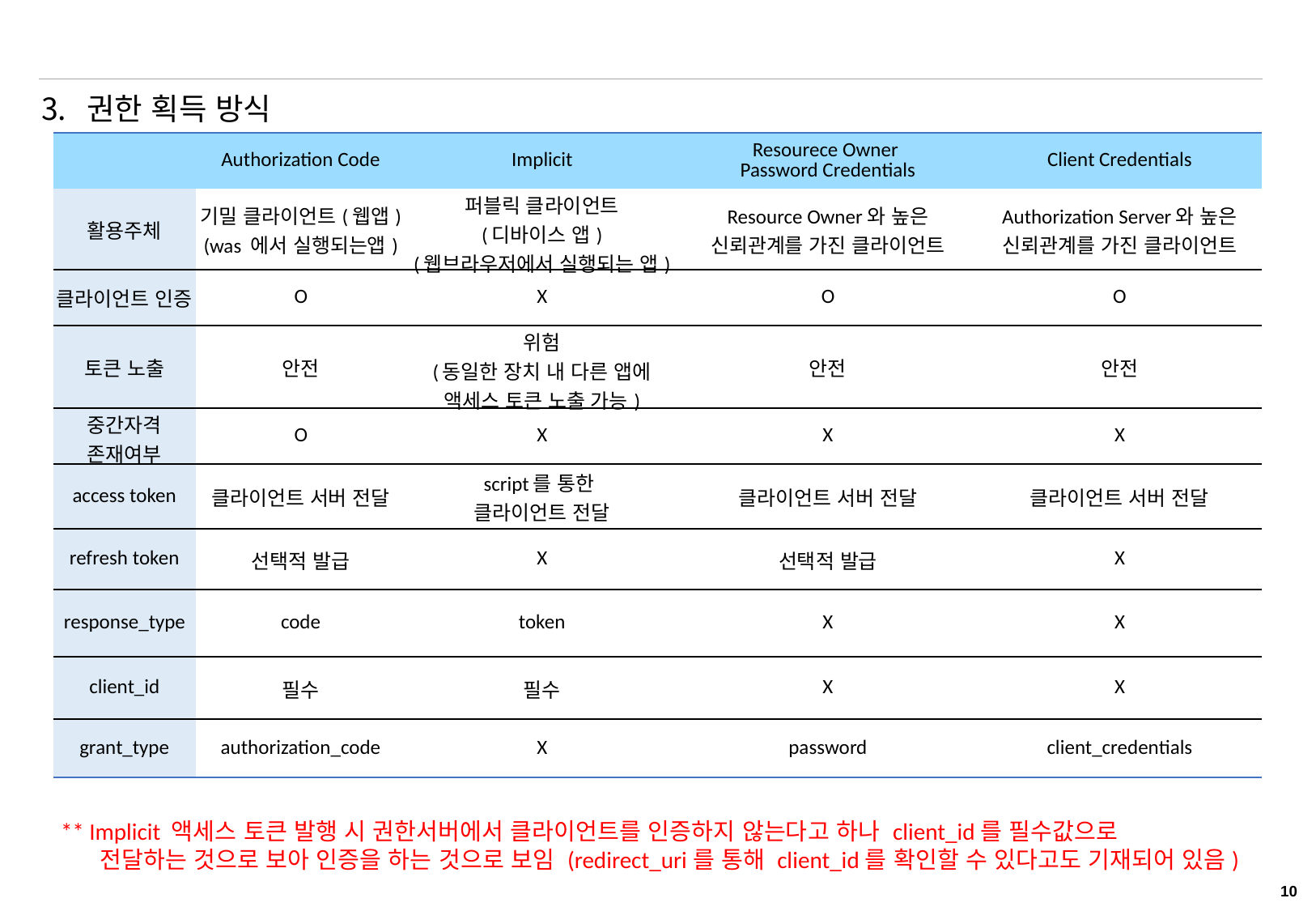

권한 획득 방식
|  | Authorization Code | Implicit | Resourece Owner Password Credentials | Client Credentials |
| --- | --- | --- | --- | --- |
| 활용주체 | 기밀 클라이언트(웹앱) (was 에서 실행되는앱) | 퍼블릭 클라이언트 (디바이스 앱) (웹브라우저에서 실행되는 앱) | Resource Owner와 높은 신뢰관계를 가진 클라이언트 | Authorization Server와 높은 신뢰관계를 가진 클라이언트 |
| 클라이언트 인증 | O | X | O | O |
| 토큰 노출 | 안전 | 위험 (동일한 장치 내 다른 앱에 액세스 토큰 노출 가능) | 안전 | 안전 |
| 중간자격 존재여부 | O | X | X | X |
| access token | 클라이언트 서버 전달 | script를 통한 클라이언트 전달 | 클라이언트 서버 전달 | 클라이언트 서버 전달 |
| refresh token | 선택적 발급 | X | 선택적 발급 | X |
| response\_type | code | token | X | X |
| client\_id | 필수 | 필수 | X | X |
| grant\_type | authorization\_code | X | password | client\_credentials |
** Implicit 액세스 토큰 발행 시 권한서버에서 클라이언트를 인증하지 않는다고 하나 client_id를 필수값으로
     전달하는 것으로 보아 인증을 하는 것으로 보임 (redirect_uri를 통해 client_id를 확인할 수 있다고도 기재되어 있음)